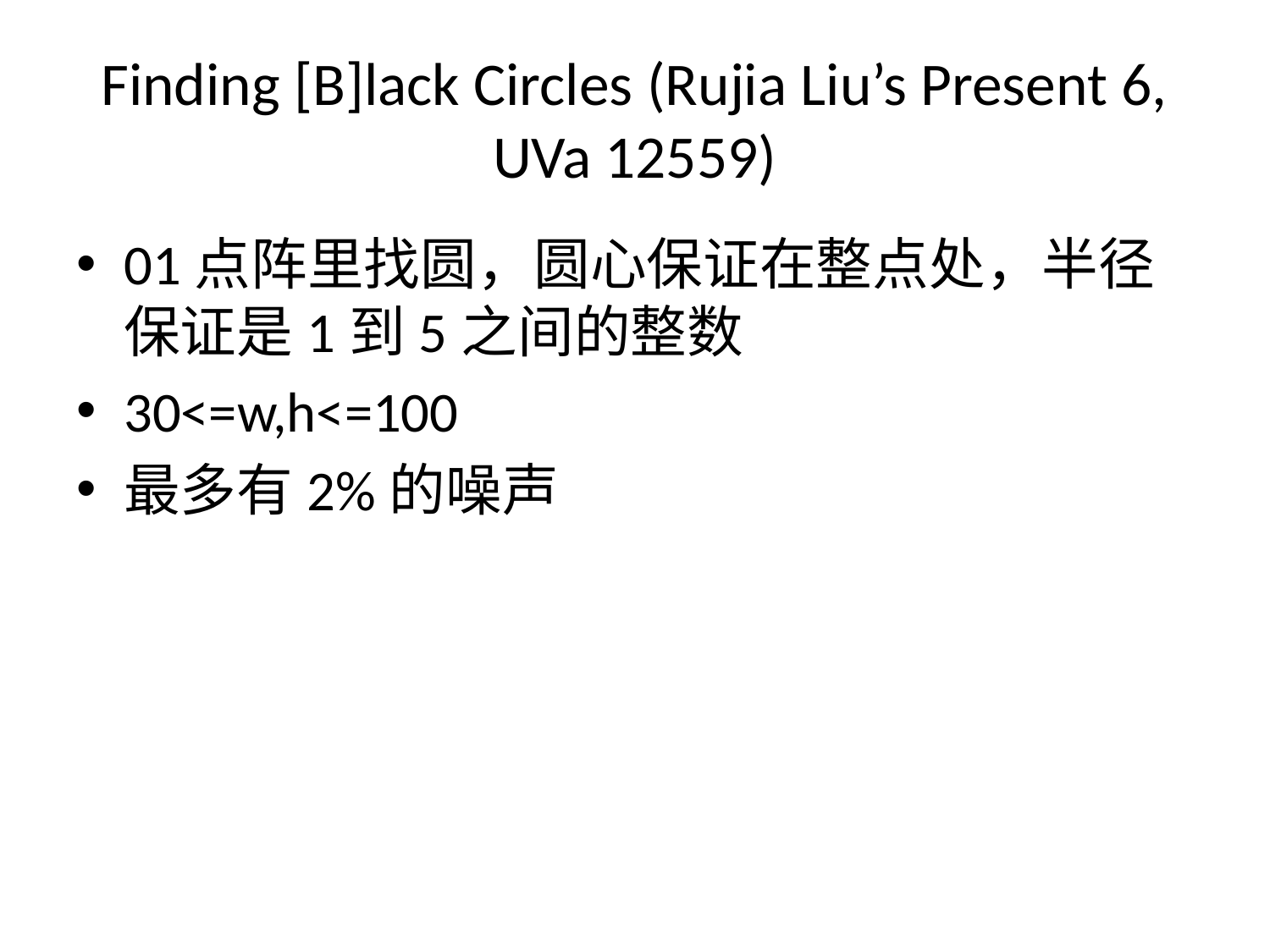

# Finding [B]lack Circles (Rujia Liu’s Present 6, UVa 12559)
01点阵里找圆，圆心保证在整点处，半径保证是1到5之间的整数
30<=w,h<=100
最多有2%的噪声